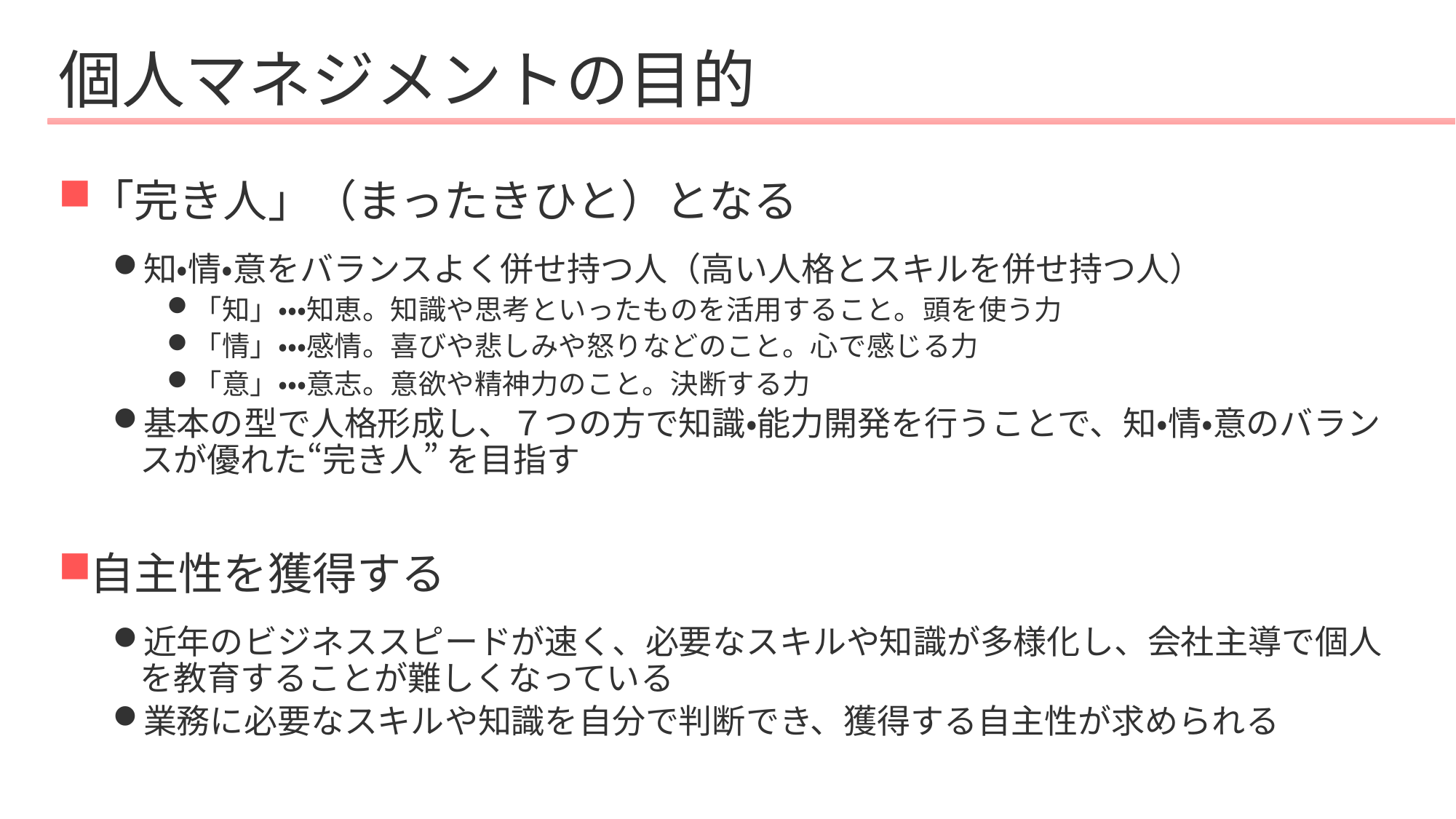

# 個人マネジメントの目的
「完き人」（まったきひと）となる
知・情・意をバランスよく併せ持つ人（高い人格とスキルを併せ持つ人）
「知」・・・知恵。知識や思考といったものを活用すること。頭を使う力
「情」・・・感情。喜びや悲しみや怒りなどのこと。心で感じる力
「意」・・・意志。意欲や精神力のこと。決断する力
基本の型で人格形成し、７つの方で知識・能力開発を行うことで、知・情・意のバランスが優れた“完き人” を目指す
自主性を獲得する
近年のビジネススピードが速く、必要なスキルや知識が多様化し、会社主導で個人を教育することが難しくなっている
業務に必要なスキルや知識を自分で判断でき、獲得する自主性が求められる
14